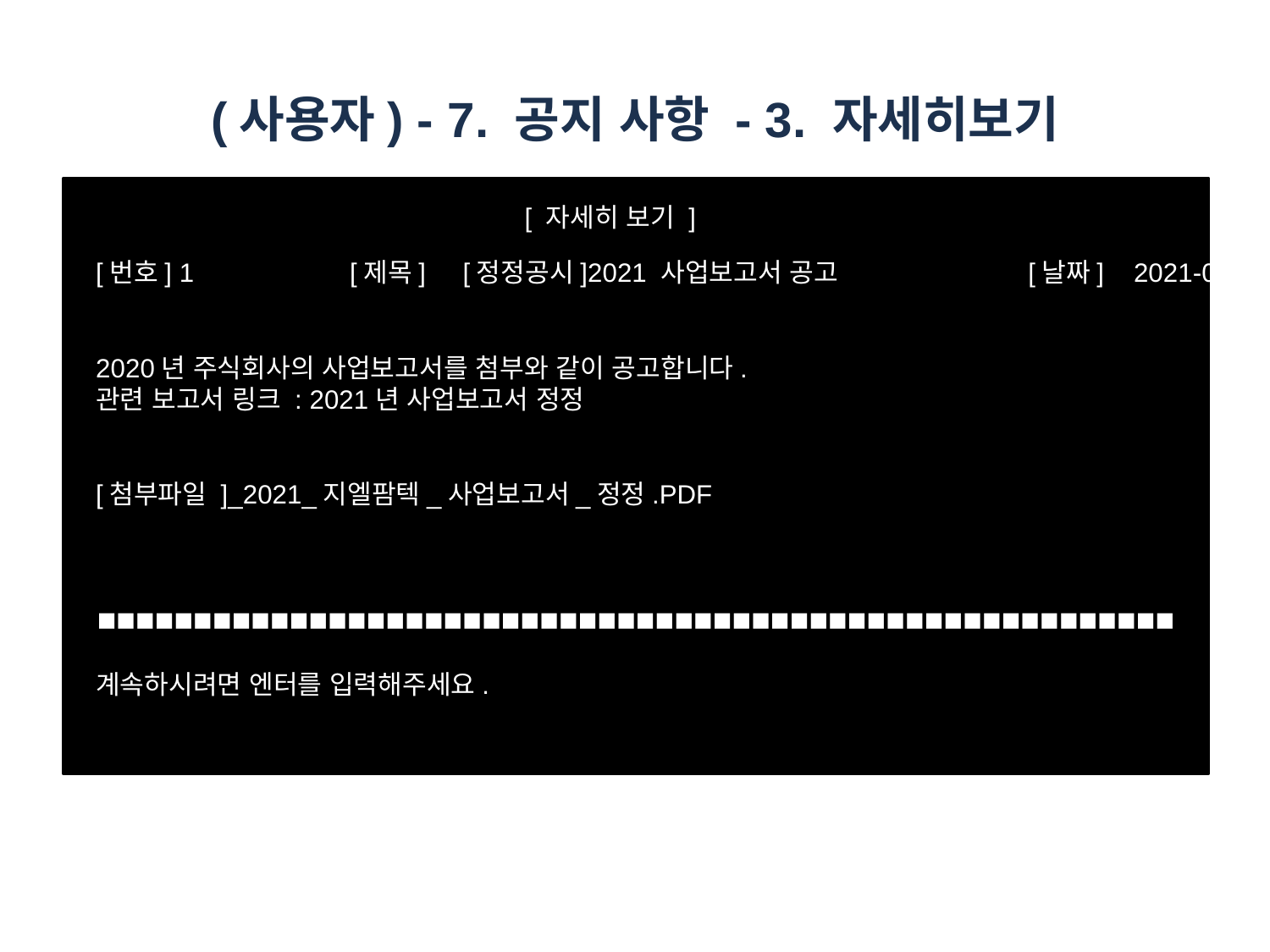

# (사용자) - 7. 공지 사항 - 3. 자세히보기

[번호] 1		[제목]     [정정공시]2021 사업보고서 공고		     [날짜]    2021-04-13

2020년 주식회사의 사업보고서를 첨부와 같이 공고합니다.
관련 보고서 링크 : 2021년 사업보고서 정정

[첨부파일 ]_2021_지엘팜텍_사업보고서_정정.PDF

계속하시려면 엔터를 입력해주세요.
[ 자세히 보기 ]
■■■■■■■■■■■■■■■■■■■■■■■■■■■■■■■■■■■■■■■■■■■■■■■■■■■■■■■■